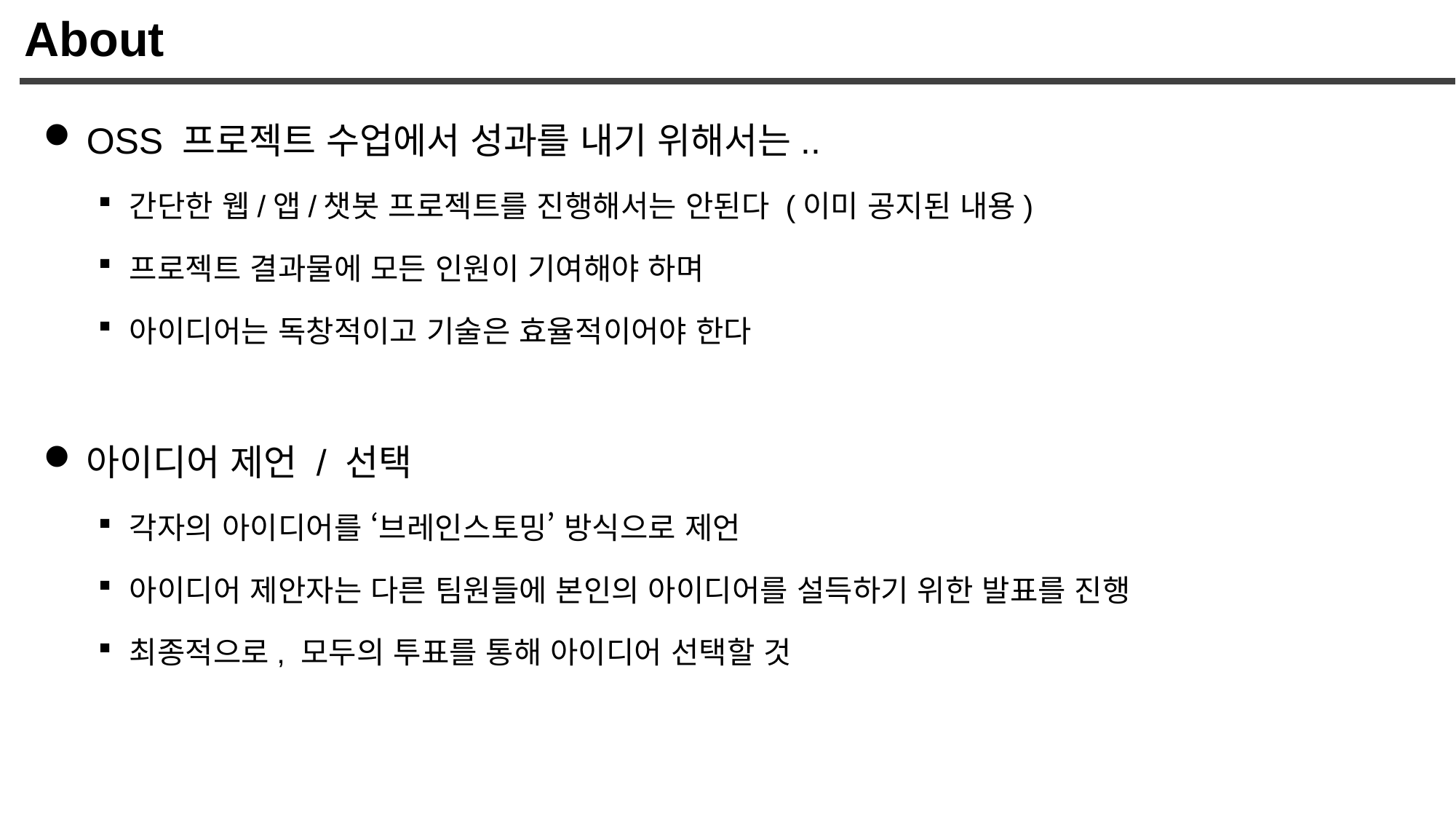

# About
OSS 프로젝트 수업에서 성과를 내기 위해서는..
간단한 웹/앱/챗봇 프로젝트를 진행해서는 안된다 (이미 공지된 내용)
프로젝트 결과물에 모든 인원이 기여해야 하며
아이디어는 독창적이고 기술은 효율적이어야 한다

아이디어 제언 / 선택
각자의 아이디어를 ‘브레인스토밍’ 방식으로 제언
아이디어 제안자는 다른 팀원들에 본인의 아이디어를 설득하기 위한 발표를 진행
최종적으로, 모두의 투표를 통해 아이디어 선택할 것